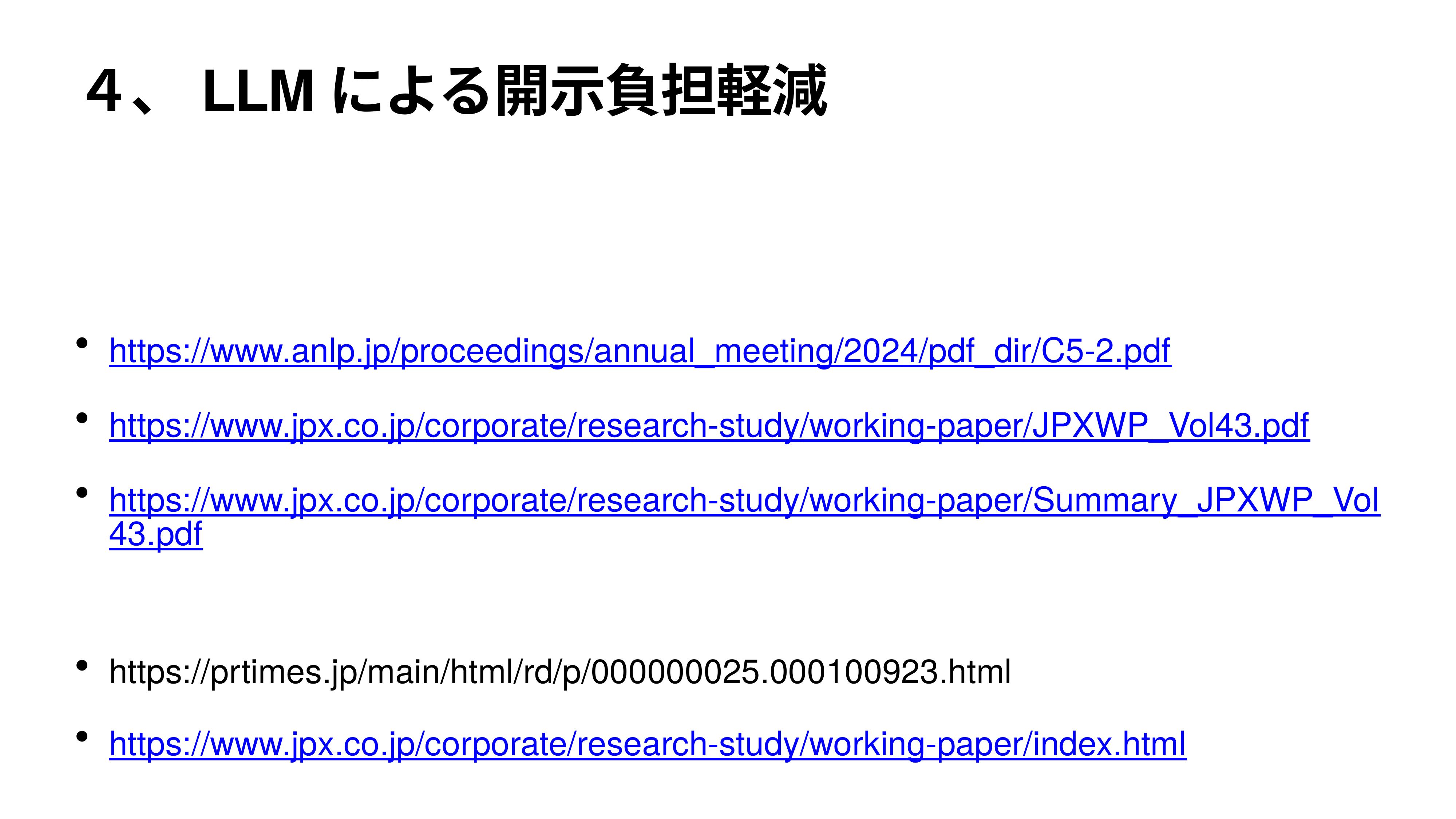

# ４、LLMによる開示負担軽減

https://www.anlp.jp/proceedings/annual_meeting/2024/pdf_dir/C5-2.pdf
https://www.jpx.co.jp/corporate/research-study/working-paper/JPXWP_Vol43.pdf
https://www.jpx.co.jp/corporate/research-study/working-paper/Summary_JPXWP_Vol43.pdf

https://prtimes.jp/main/html/rd/p/000000025.000100923.html
https://www.jpx.co.jp/corporate/research-study/working-paper/index.html